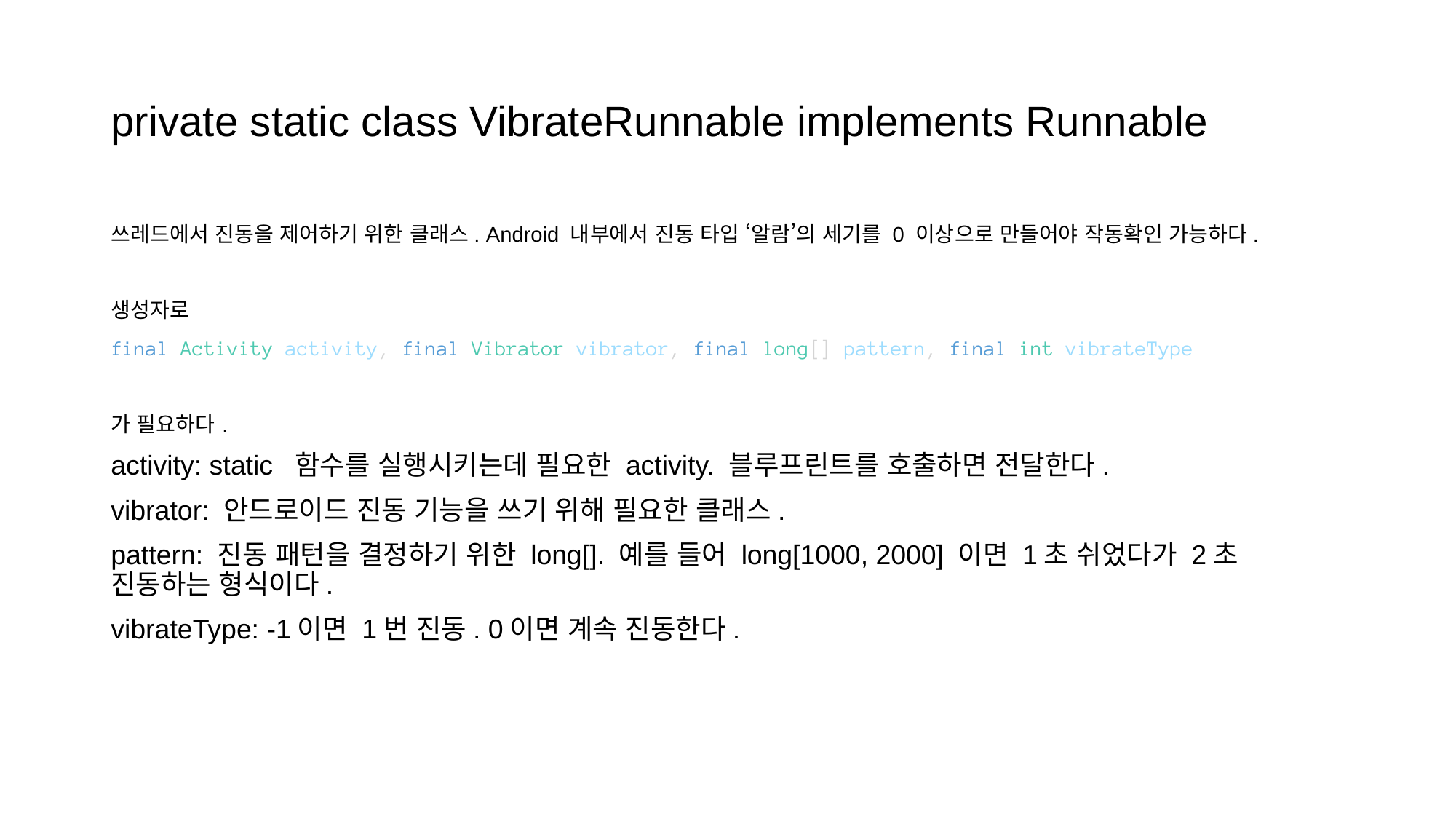

# private static class VibrateRunnable implements Runnable
쓰레드에서 진동을 제어하기 위한 클래스. Android 내부에서 진동 타입 ‘알람’의 세기를 0 이상으로 만들어야 작동확인 가능하다.

생성자로
final Activity activity, final Vibrator vibrator, final long[] pattern, final int vibrateType

가 필요하다.
activity: static  함수를 실행시키는데 필요한 activity. 블루프린트를 호출하면 전달한다.
vibrator: 안드로이드 진동 기능을 쓰기 위해 필요한 클래스.
pattern: 진동 패턴을 결정하기 위한 long[]. 예를 들어 long[1000, 2000] 이면 1초 쉬었다가 2초 진동하는 형식이다.
vibrateType: -1이면 1번 진동. 0이면 계속 진동한다.